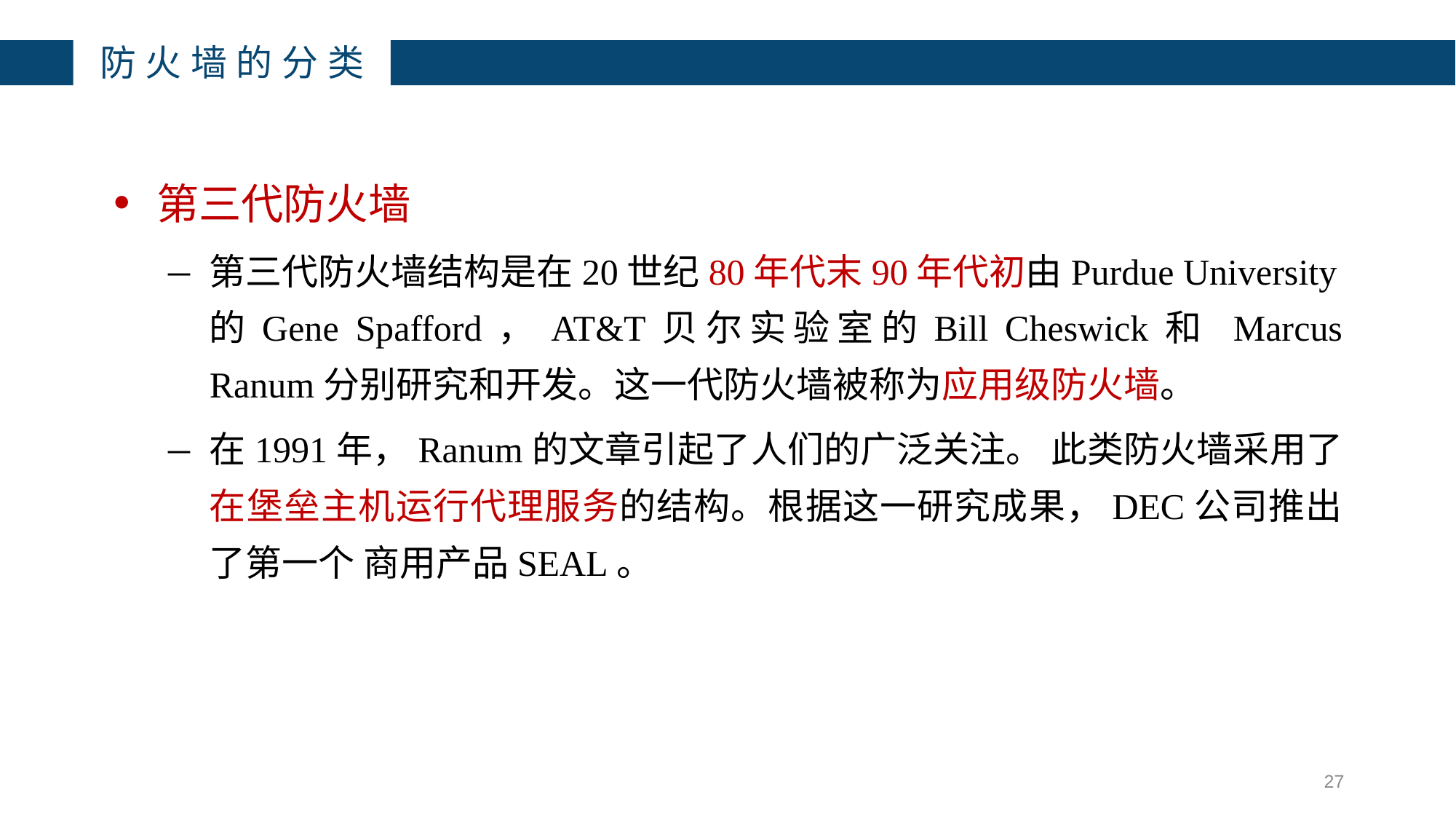

防火墙的分类

第三代防火墙
第三代防火墙结构是在20世纪80年代末90年代初由Purdue University的Gene Spafford，AT&T贝尔实验室的Bill Cheswick和 Marcus Ranum分别研究和开发。这一代防火墙被称为应用级防火墙。
在1991年，Ranum的文章引起了人们的广泛关注。 此类防火墙采用了在堡垒主机运行代理服务的结构。根据这一研究成果，DEC公司推出了第一个 商用产品SEAL。
27